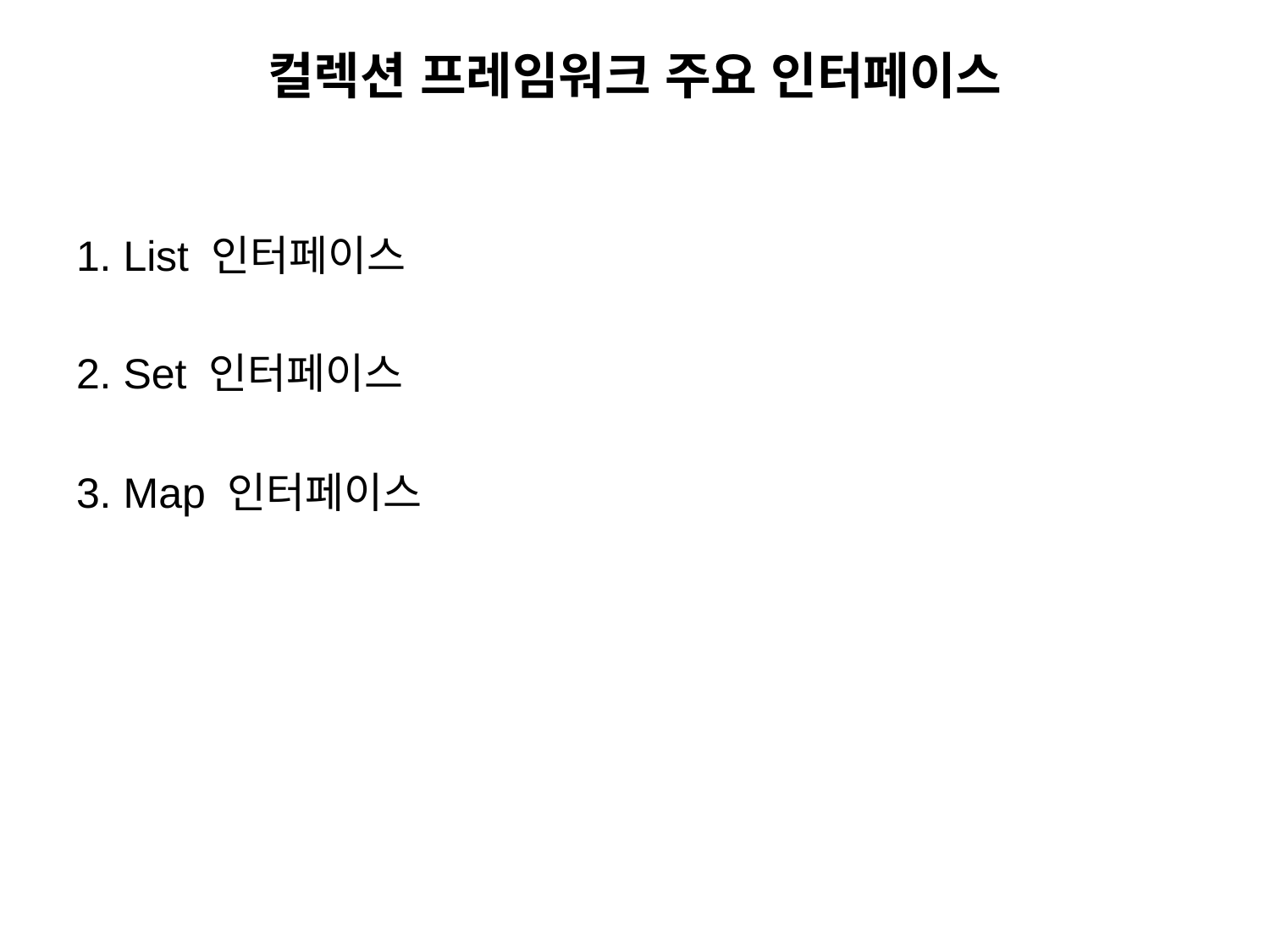

# 컬렉션 프레임워크 주요 인터페이스
1. List 인터페이스

2. Set 인터페이스

3. Map 인터페이스